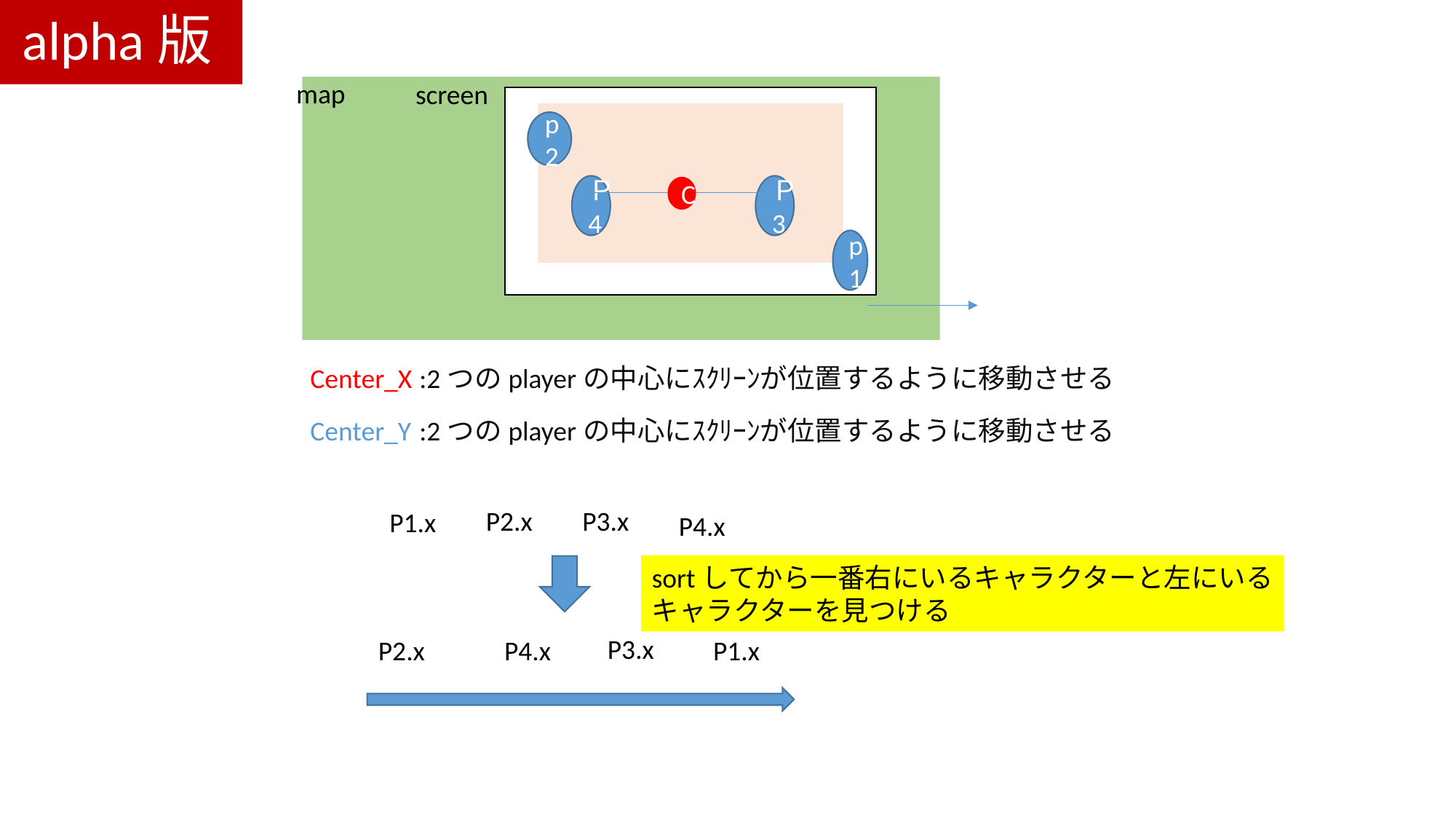

alpha版
map
screen

s

p2
Ｐ4
Ｐ3
C
p1
Center_X	:2つのplayerの中心にｽｸﾘｰﾝが位置するように移動させる
Center_Y	:2つのplayerの中心にｽｸﾘｰﾝが位置するように移動させる
P2.x
P3.x
P1.x
P4.x
sortしてから一番右にいるキャラクターと左にいる
キャラクターを見つける

P3.x
P2.x
P4.x
P1.x